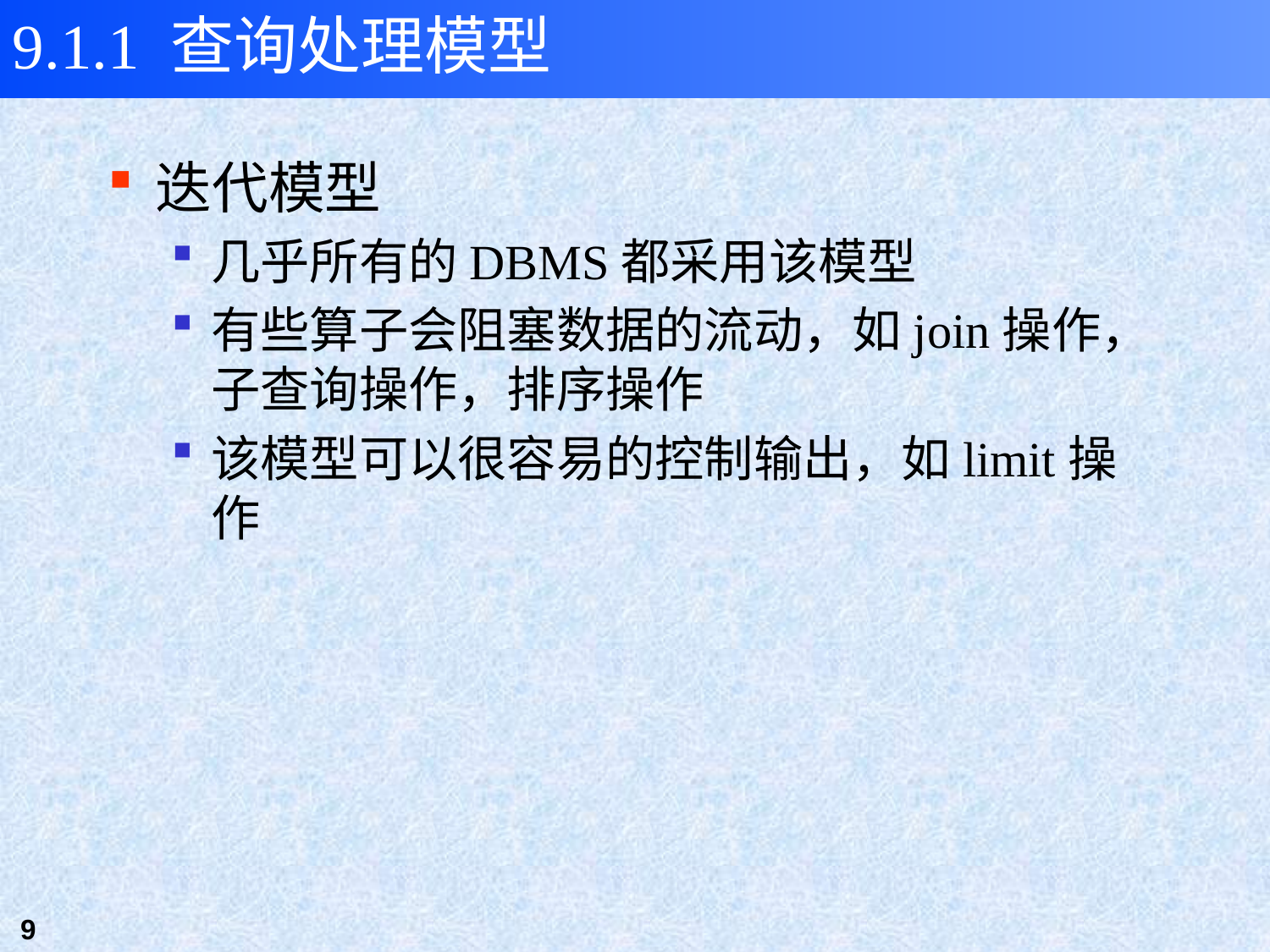

9.1.1 查询处理模型

迭代模型
几乎所有的DBMS都采用该模型
有些算子会阻塞数据的流动，如join操作，子查询操作，排序操作
该模型可以很容易的控制输出，如limit操作